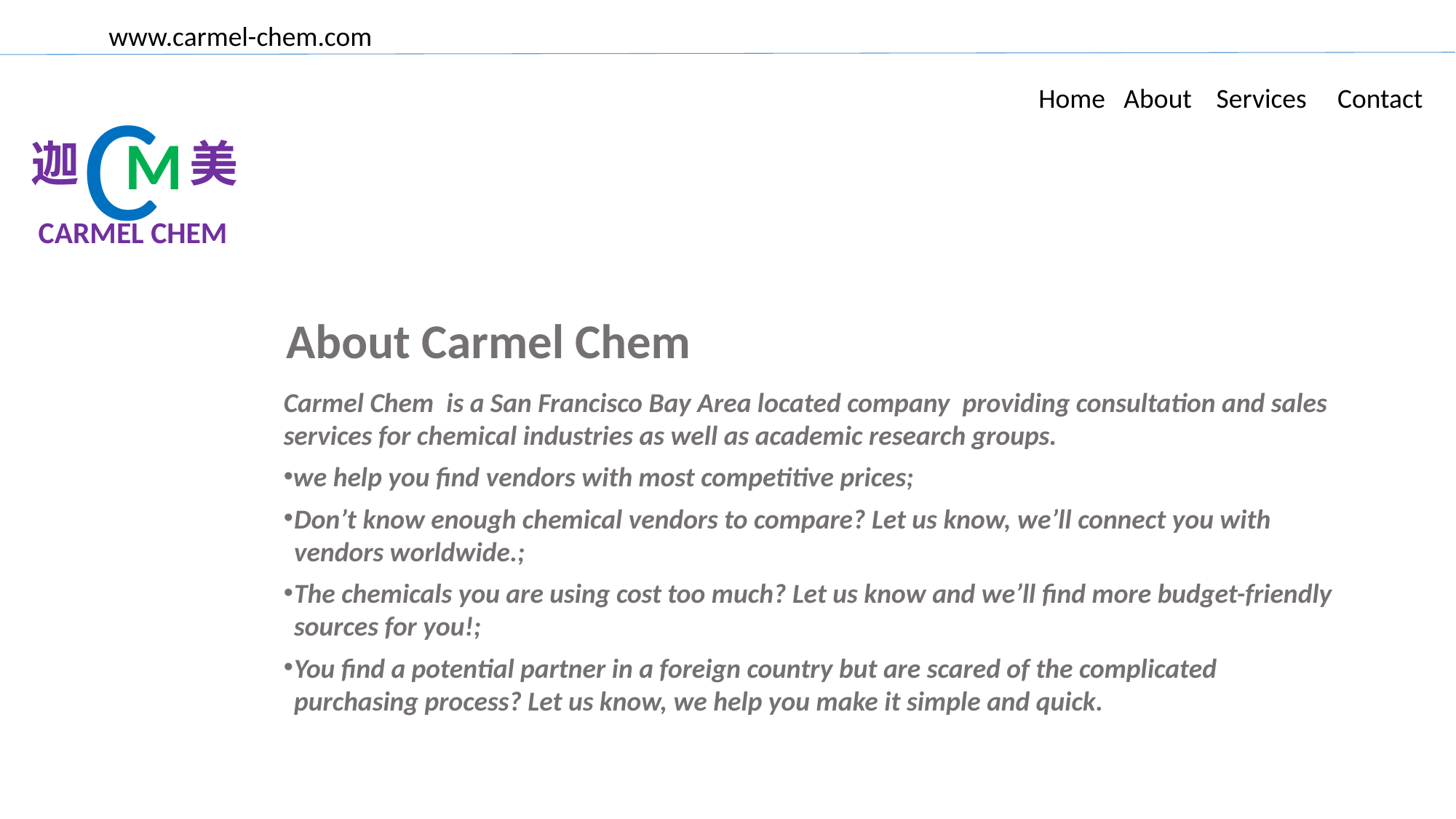

www.carmel-chem.com
C
M
迦          美
CARMEL CHEM
Home   About    Services     Contact
About Carmel Chem
Carmel Chem  is a San Francisco Bay Area located company  providing consultation and sales services for chemical industries as well as academic research groups.
we help you find vendors with most competitive prices;
Don’t know enough chemical vendors to compare? Let us know, we’ll connect you with vendors worldwide.;
The chemicals you are using cost too much? Let us know and we’ll find more budget-friendly sources for you!;
You find a potential partner in a foreign country but are scared of the complicated  purchasing process? Let us know, we help you make it simple and quick.